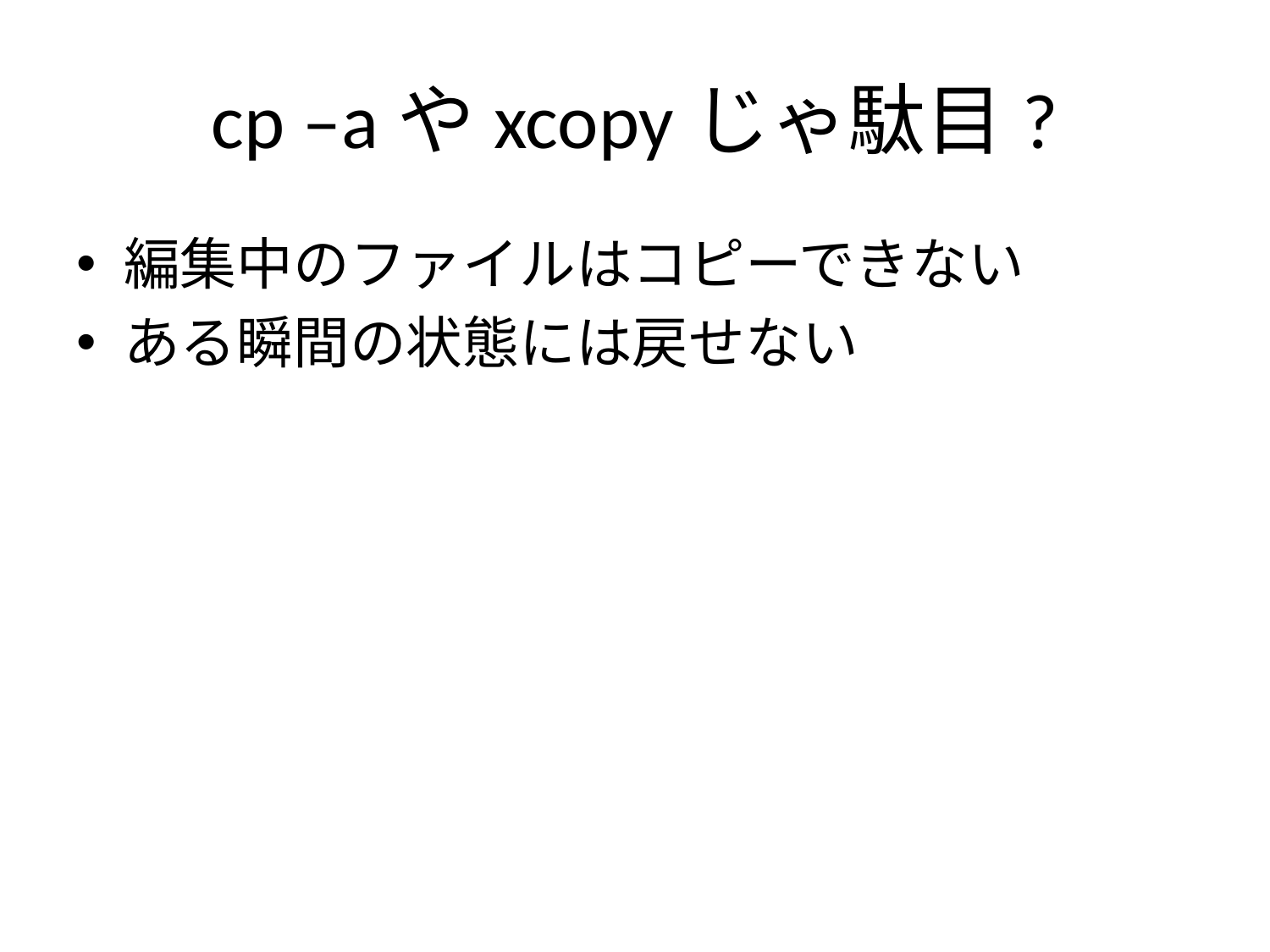

# cp –aやxcopyじゃ駄目?
編集中のファイルはコピーできない
ある瞬間の状態には戻せない